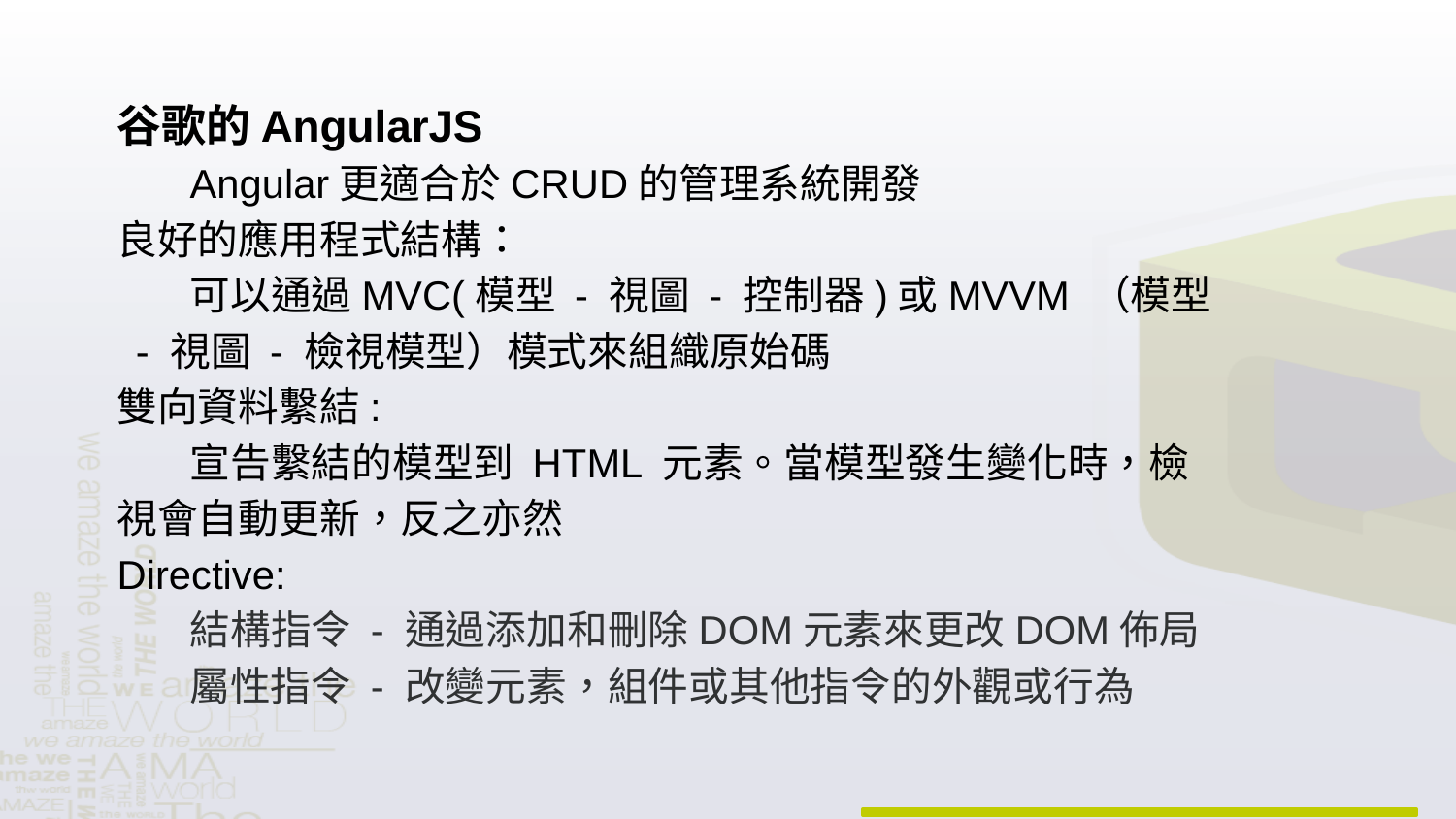

谷歌的AngularJS
Angular更適合於CRUD的管理系統開發
良好的應用程式結構：
可以通過MVC(模型 - 視圖 - 控制器)或MVVM （模型 - 視圖 - 檢視模型）模式來組織原始碼
雙向資料繫結:
宣告繫結的模型到 HTML 元素。當模型發生變化時，檢視會自動更新，反之亦然
Directive:
結構指令 - 通過添加和刪除DOM元素來更改DOM佈局
屬性指令 - 改變元素，組件或其他指令的外觀或行為